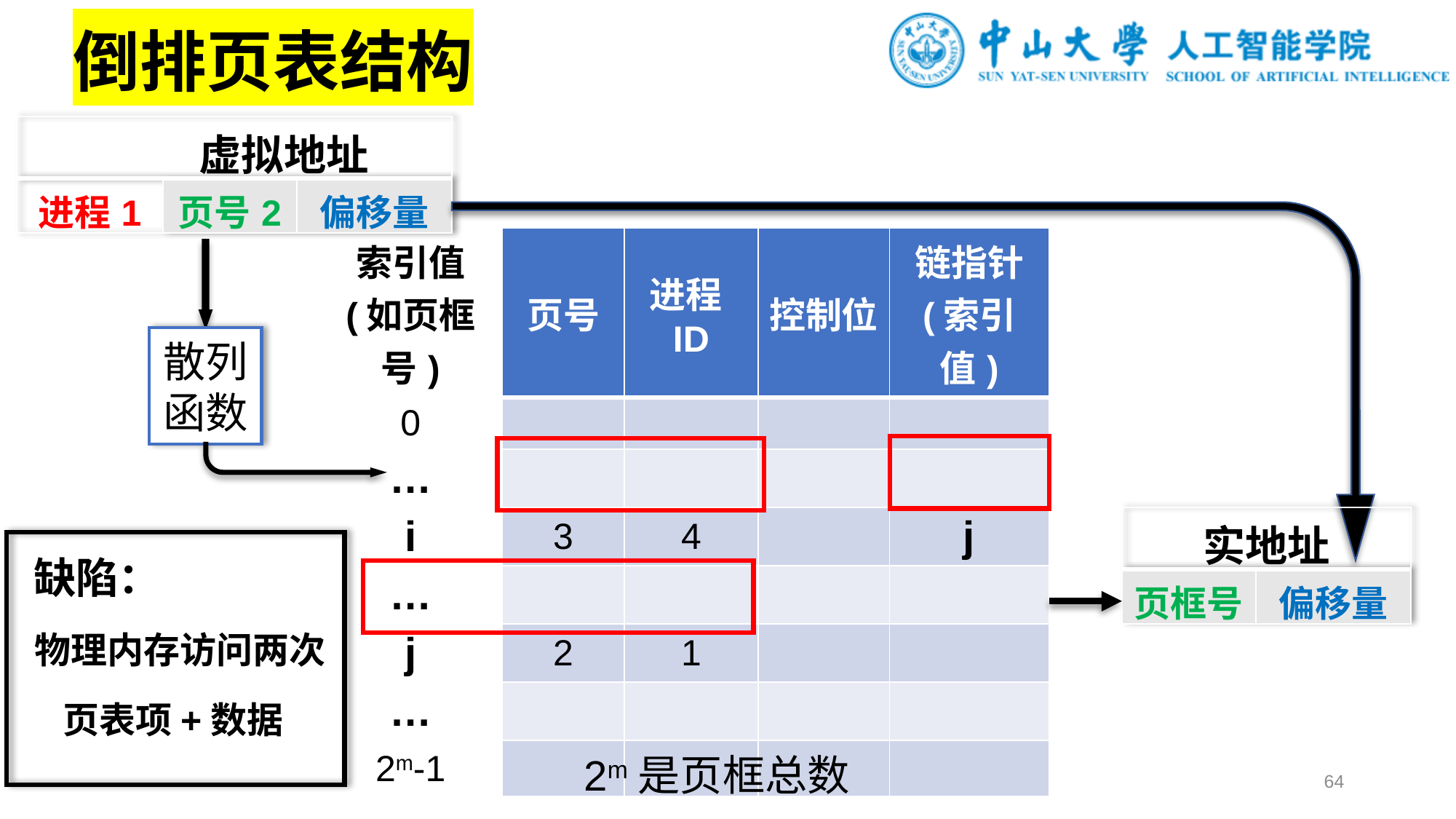

倒排页表结构
| 虚拟地址 |  |  |
| --- | --- | --- |
| 进程1 | 页号2 | 偏移量 |
| 索引值 (如页框号) | 页号 | 进程ID | 控制位 | 链指针 (索引值) |
| --- | --- | --- | --- | --- |
| 0 |  |  |  |  |
| … |  |  |  |  |
| i | 3 | 4 |  | j |
| … |  |  |  |  |
| j | 2 | 1 |  |  |
| … |  |  |  |  |
| 2m-1 |  |  |  |  |

散列
函数

| 实地址 |  |
| --- | --- |
| 页框号 | 偏移量 |

缺陷：

物理内存访问两次
页表项+数据
2m是页框总数
64